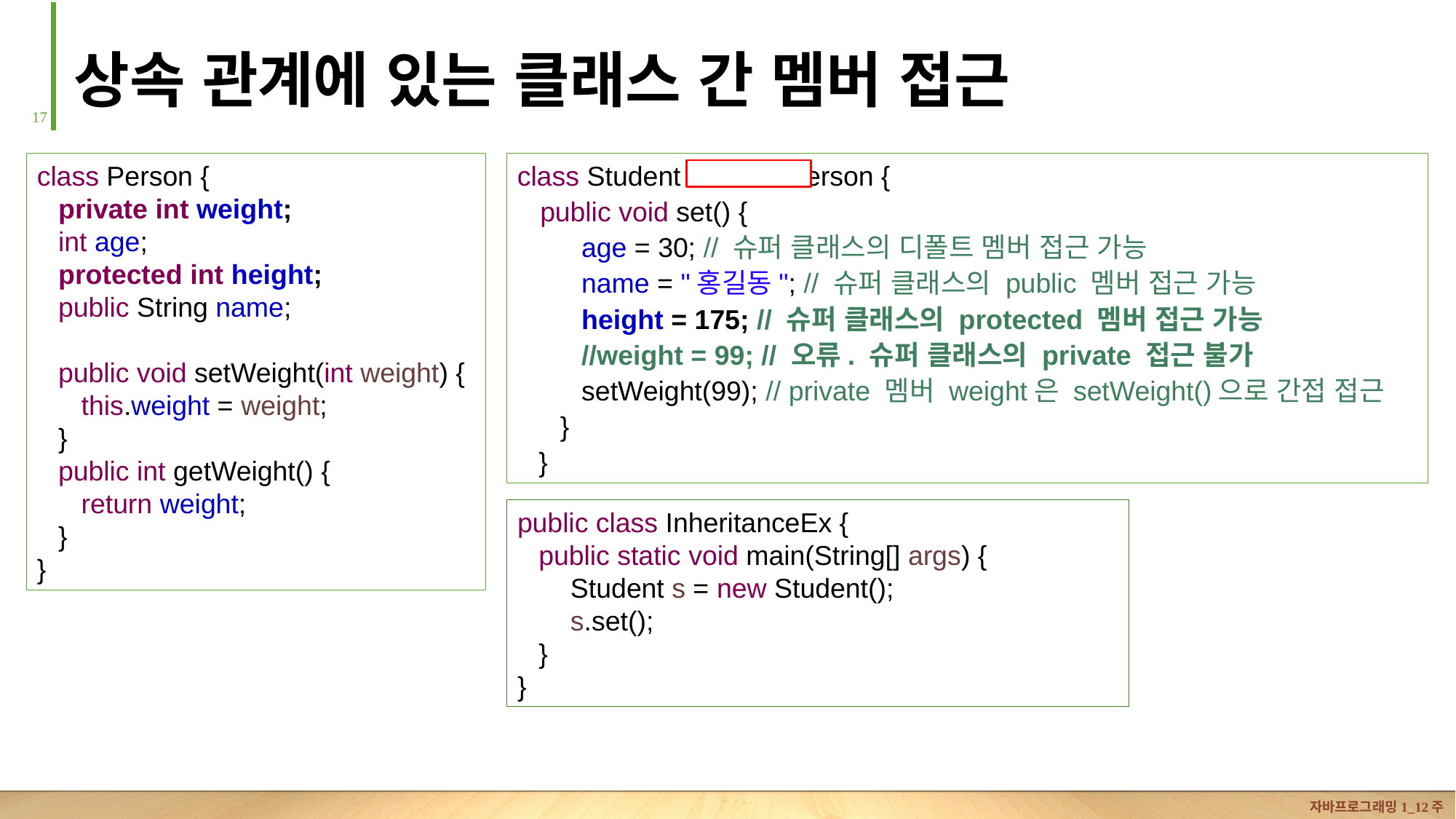

# 상속 관계에 있는 클래스 간 멤버 접근
17
class Person {
private int weight;
int age;
protected int height;
public String name;

public void setWeight(int weight) {
   this.weight = weight;
}
public int getWeight() {
   return weight;
}
}
class Student              Person {
   public void set() {
age = 30; // 슈퍼 클래스의 디폴트 멤버 접근 가능
name = "홍길동"; // 슈퍼 클래스의 public 멤버 접근 가능
height = 175; // 슈퍼 클래스의 protected 멤버 접근 가능
//weight = 99; // 오류. 슈퍼 클래스의 private 접근 불가
setWeight(99); // private 멤버 weight은 setWeight()으로 간접 접근
}
}

public class InheritanceEx {
public static void main(String[] args) {
Student s = new Student();
s.set();
}
}
자바프로그래밍1_12주